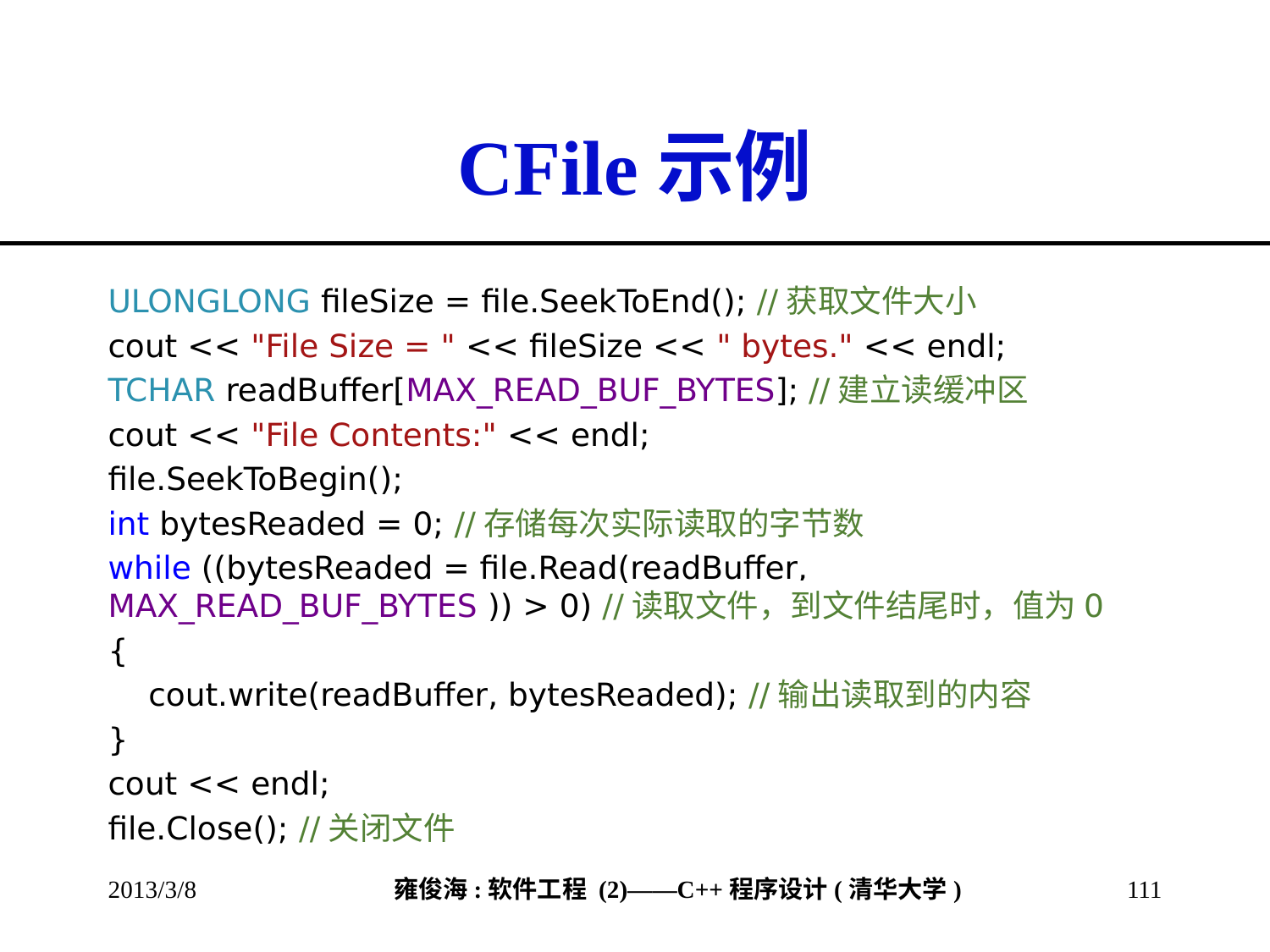

# CFile示例
ULONGLONG fileSize = file.SeekToEnd(); //获取文件大小
cout << "File Size = " << fileSize << " bytes." << endl;
TCHAR readBuffer[MAX_READ_BUF_BYTES]; //建立读缓冲区
cout << "File Contents:" << endl;
file.SeekToBegin();
int bytesReaded = 0; //存储每次实际读取的字节数
while ((bytesReaded = file.Read(readBuffer, MAX_READ_BUF_BYTES )) > 0) //读取文件，到文件结尾时，值为0
{
    cout.write(readBuffer, bytesReaded); //输出读取到的内容
}
cout << endl;
file.Close(); //关闭文件
2013/3/8
111